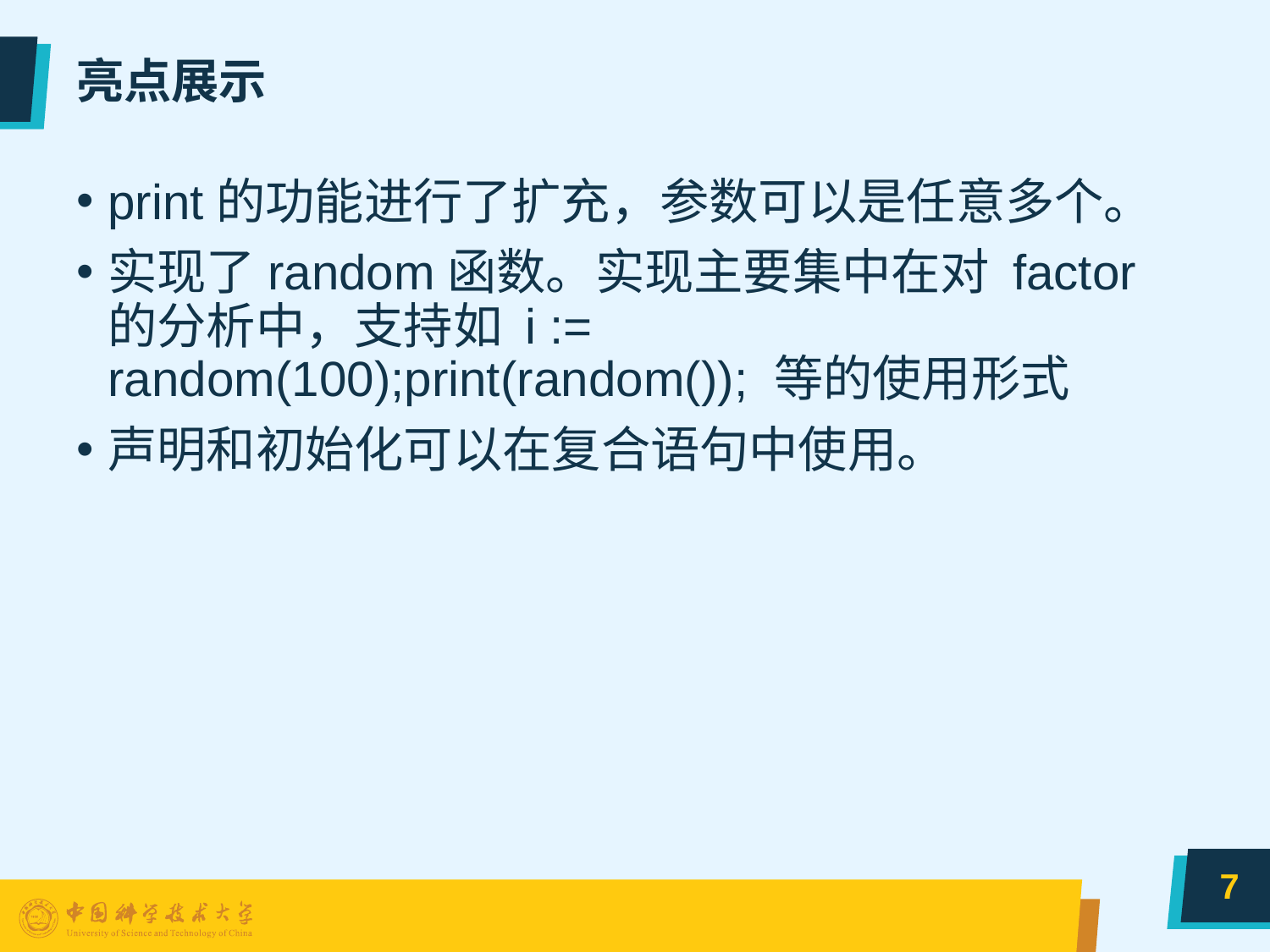

# 亮点展示
print的功能进行了扩充，参数可以是任意多个。
实现了random函数。实现主要集中在对 factor 的分析中，支持如 i := random(100);print(random()); 等的使用形式
声明和初始化可以在复合语句中使用。
7